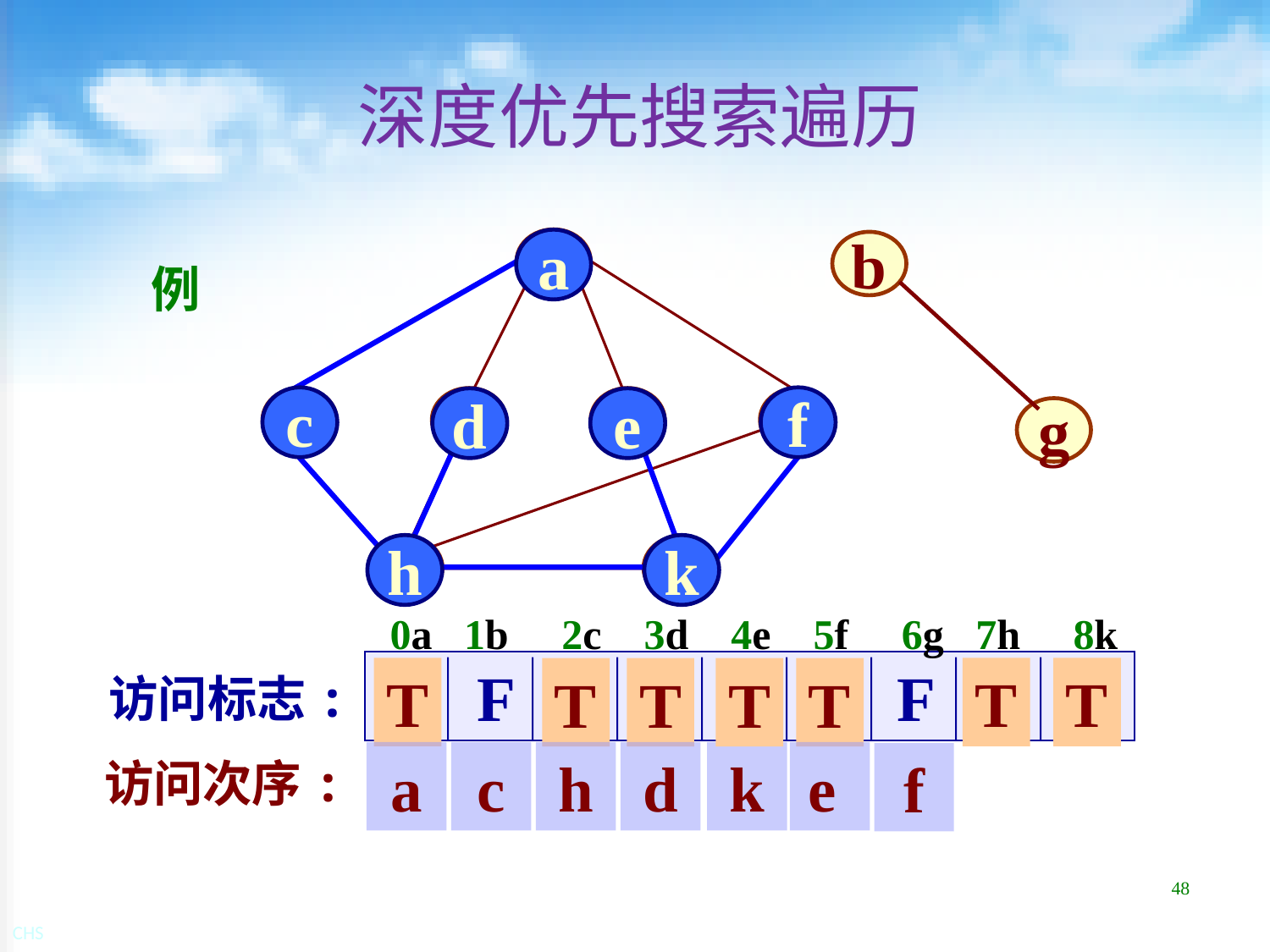

# 深度优先搜索遍历
例
a
a
b

c
f
c
d
e
f
d
e
g

h
k
h
k

0a   1b     2c    3d    4e    5f     6g   7h     8k
 F   F   F   F   F   F   F   F   F
T
T
T

T

T

T

T

访问标志:
a
c
h
d
k
e
f
访问次序:
48